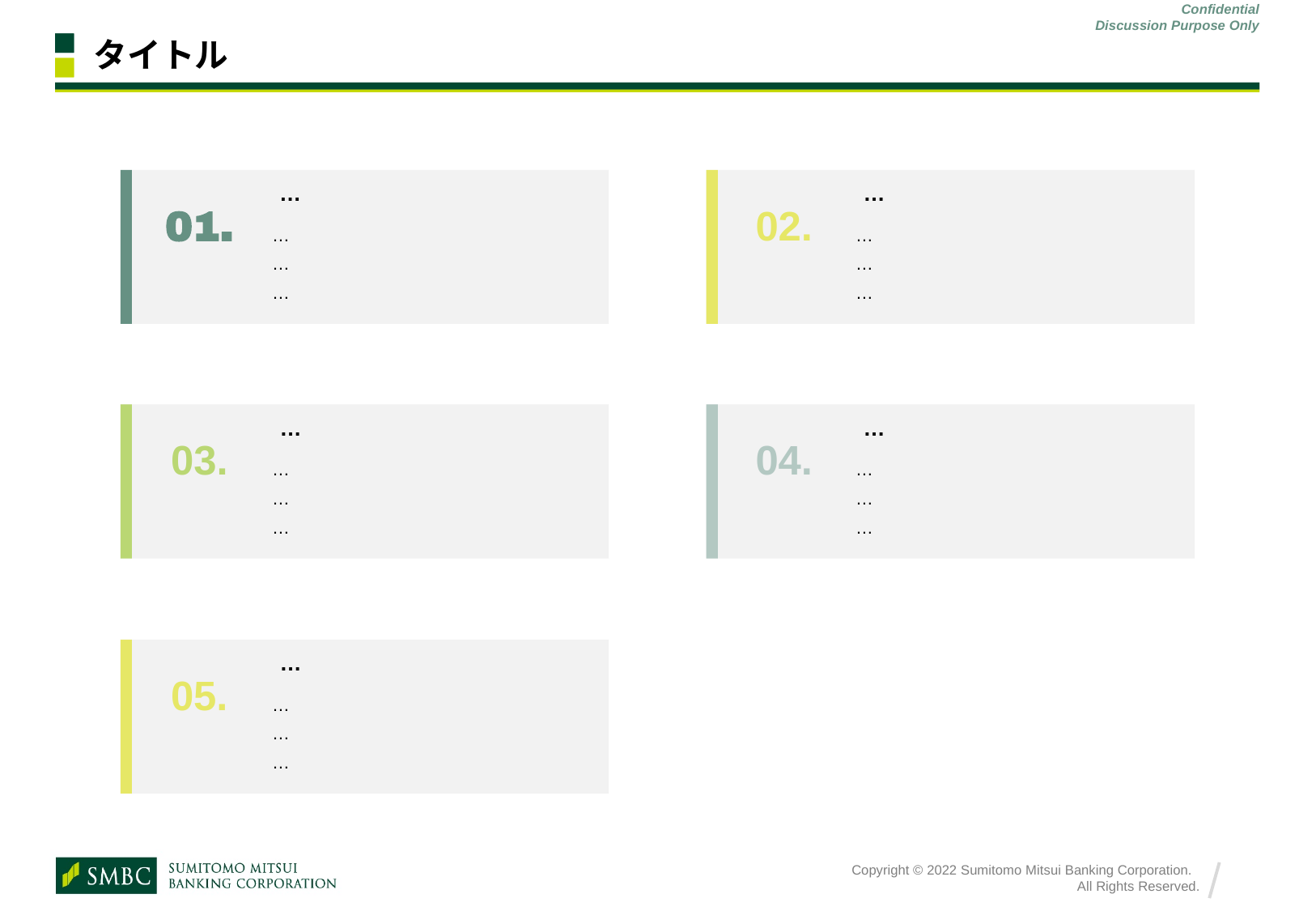

# タイトル

…
…
01.
02.
…
…
…
…
…
…

…
…
03.
04.
…
…
…
…
…
…

…
05.
…
…
…